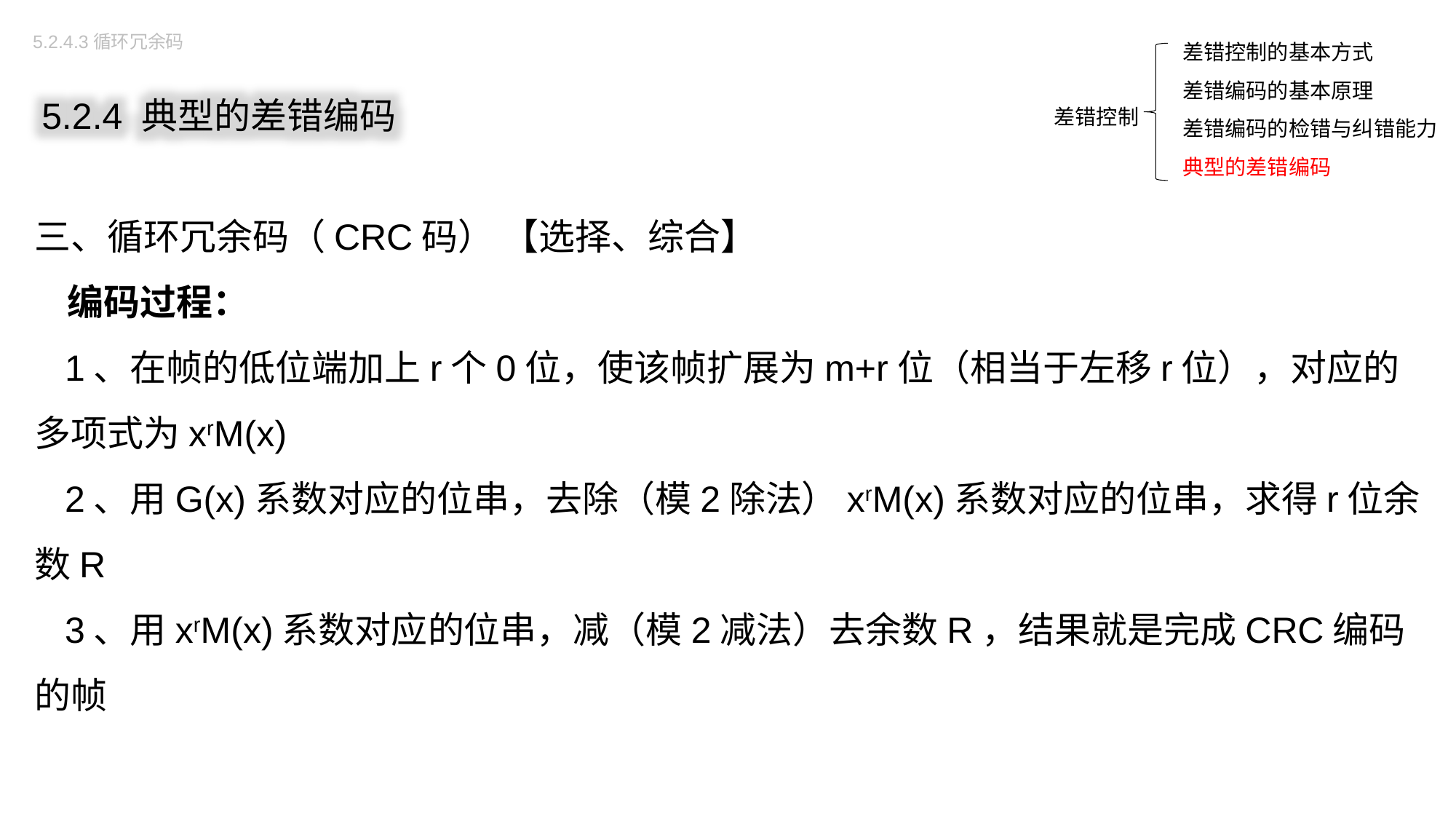

差错控制的基本方式
差错编码的基本原理
差错编码的检错与纠错能力
典型的差错编码
5.2.4.3循环冗余码

5.2.4 典型的差错编码
差错控制
三、循环冗余码（CRC码） 【选择、综合】
   编码过程：
   1、在帧的低位端加上r个0位，使该帧扩展为m+r位（相当于左移r位），对应的多项式为xrM(x)
   2、用G(x)系数对应的位串，去除（模2除法）xrM(x)系数对应的位串，求得r位余数R
   3、用xrM(x)系数对应的位串，减（模2减法）去余数R，结果就是完成CRC编码的帧